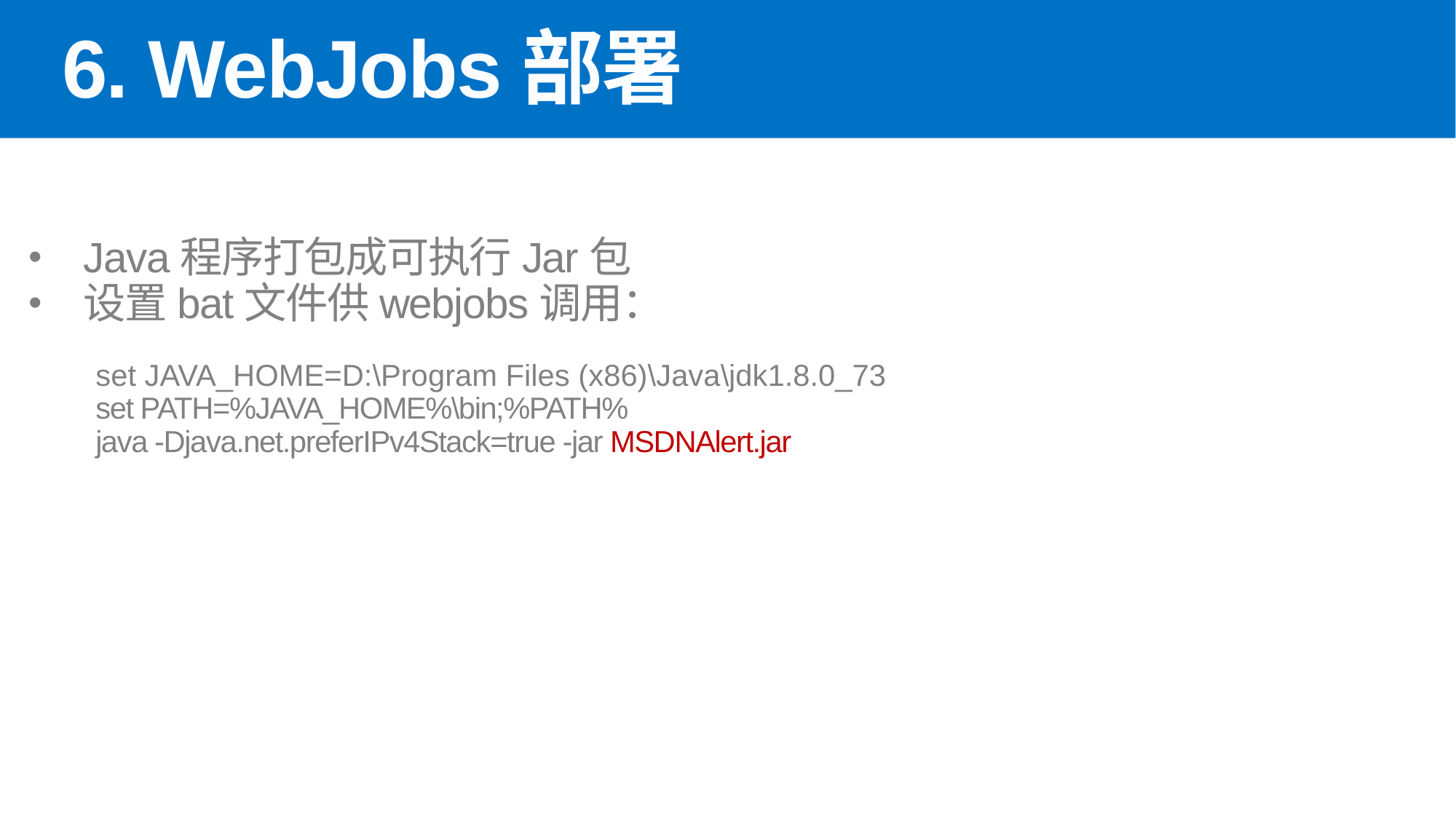

# 6. WebJobs部署
Java程序打包成可执行Jar包
设置bat文件供webjobs调用：

        set JAVA_HOME=D:\Program Files (x86)\Java\jdk1.8.0_73
        set PATH=%JAVA_HOME%\bin;%PATH%
         java -Djava.net.preferIPv4Stack=true -jar MSDNAlert.jar